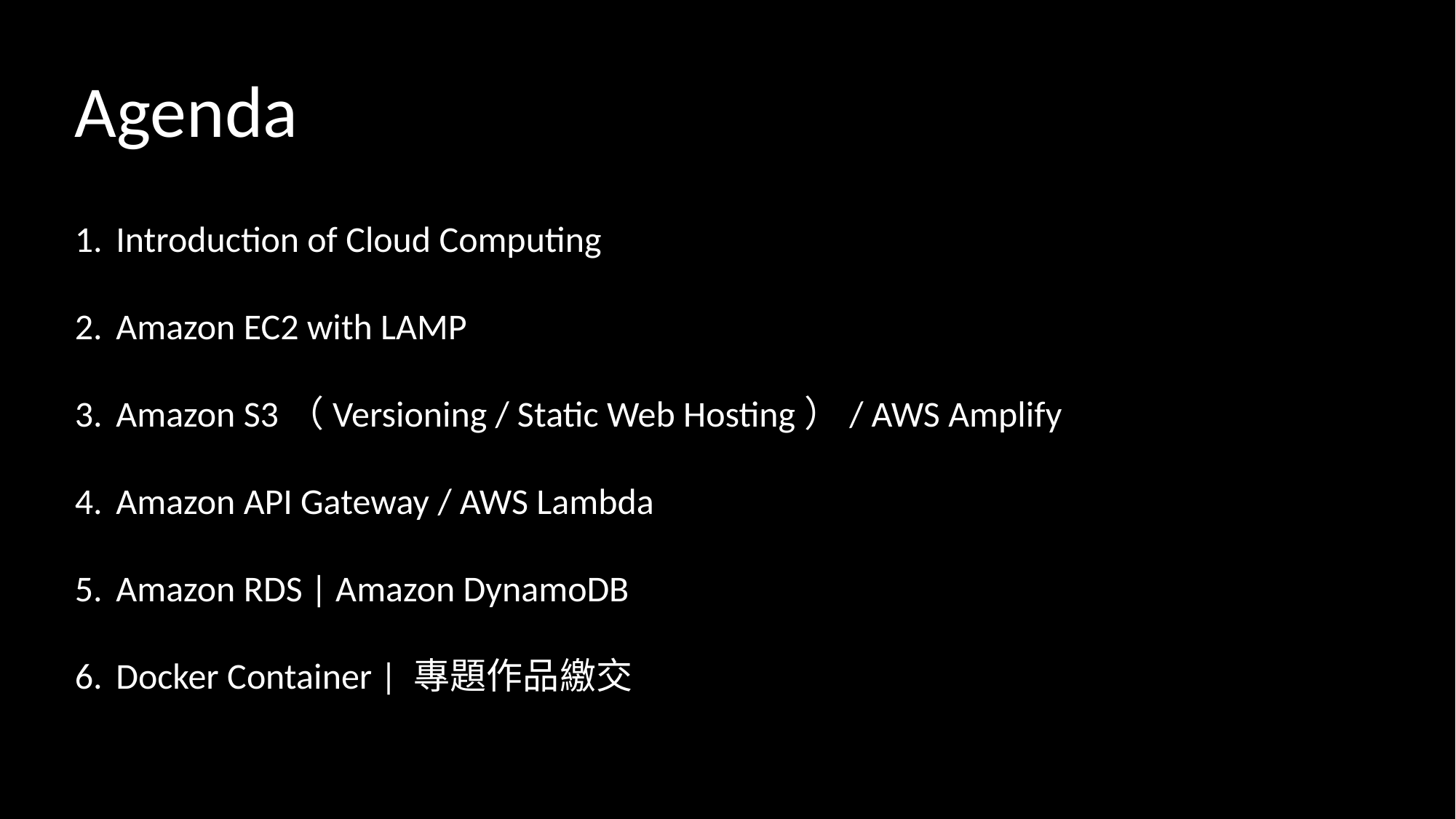

Agenda
Introduction of Cloud Computing
Amazon EC2 with LAMP
Amazon S3（Versioning / Static Web Hosting）/ AWS Amplify
Amazon API Gateway / AWS Lambda
Amazon RDS | Amazon DynamoDB
Docker Container | 專題作品繳交